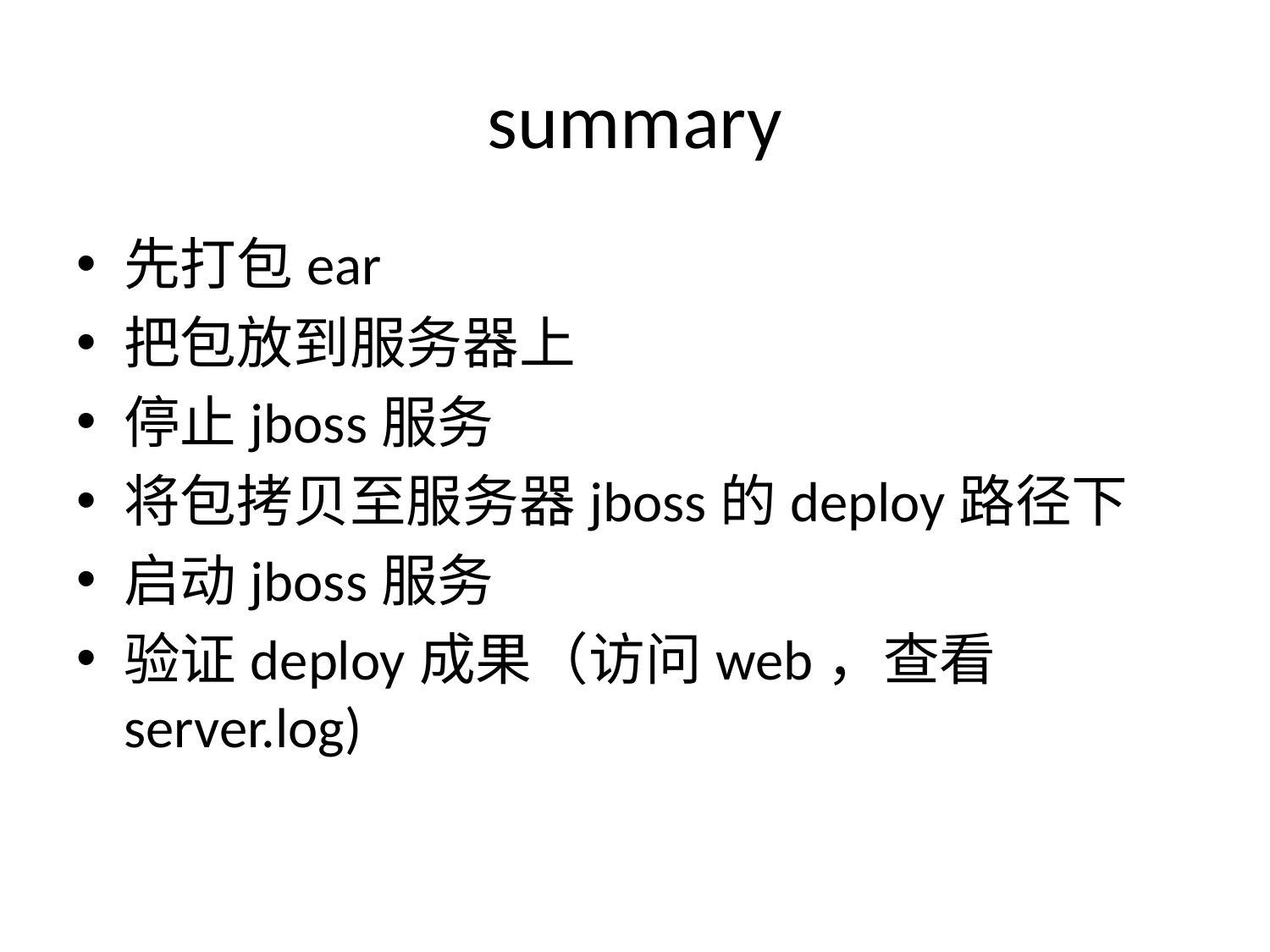

# summary
先打包ear
把包放到服务器上
停止jboss服务
将包拷贝至服务器jboss的deploy路径下
启动jboss服务
验证deploy成果（访问web，查看server.log)